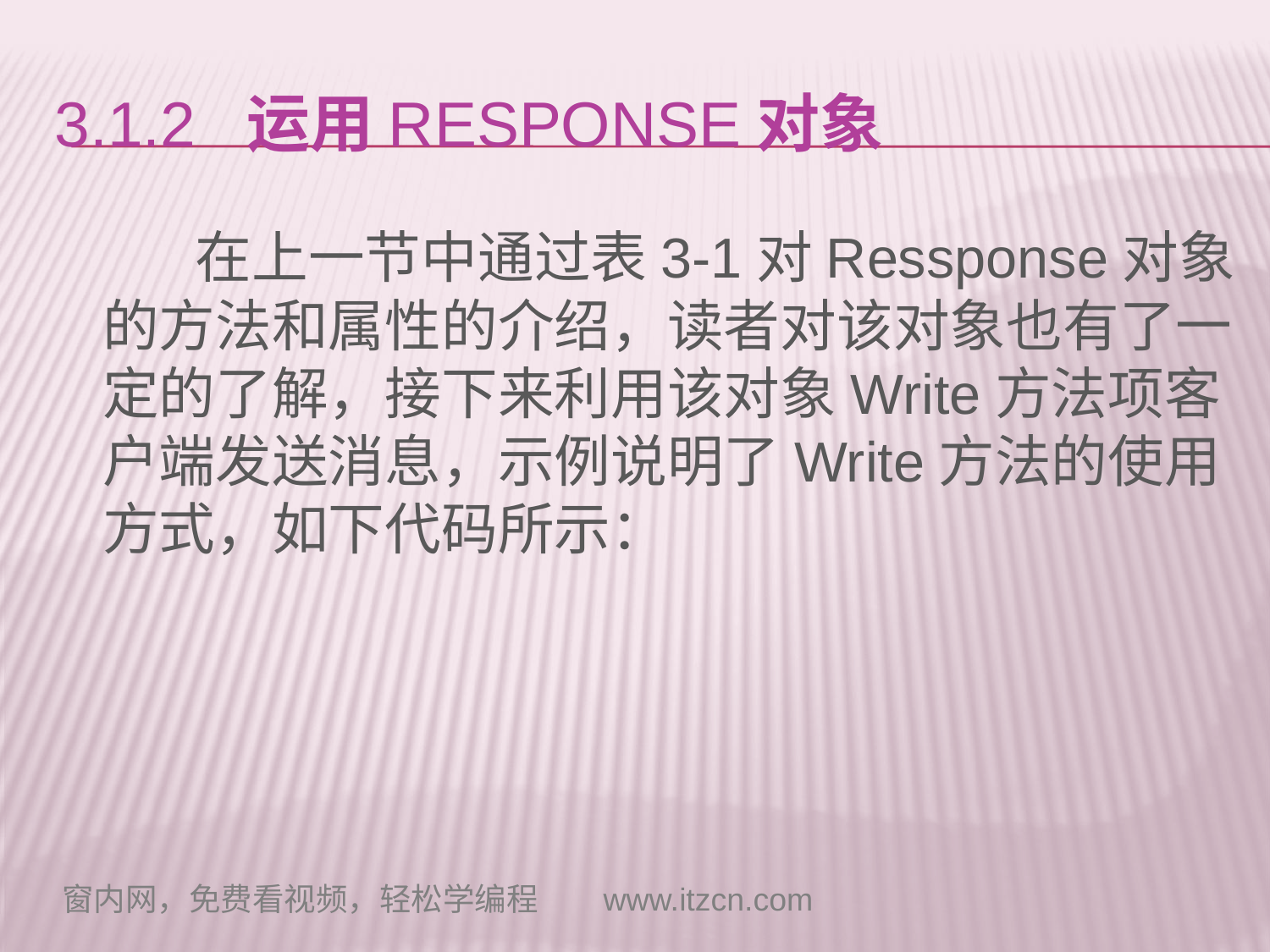

# 3.1.2  运用Response对象
          在上一节中通过表3-1对Ressponse对象的方法和属性的介绍，读者对该对象也有了一定的了解，接下来利用该对象Write方法项客户端发送消息，示例说明了Write方法的使用方式，如下代码所示：